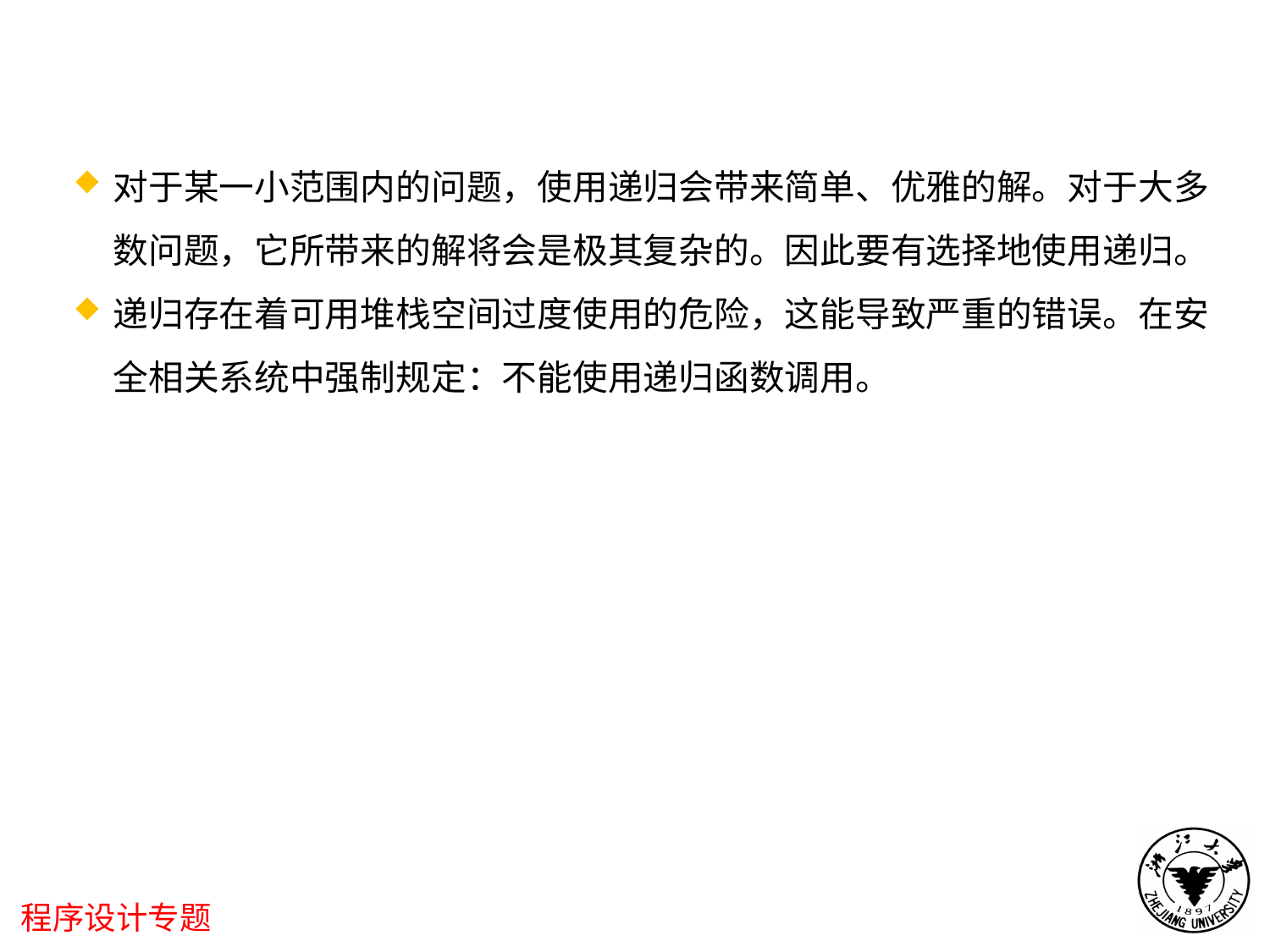

对于某一小范围内的问题，使用递归会带来简单、优雅的解。对于大多数问题，它所带来的解将会是极其复杂的。因此要有选择地使用递归。
递归存在着可用堆栈空间过度使用的危险，这能导致严重的错误。在安全相关系统中强制规定：不能使用递归函数调用。